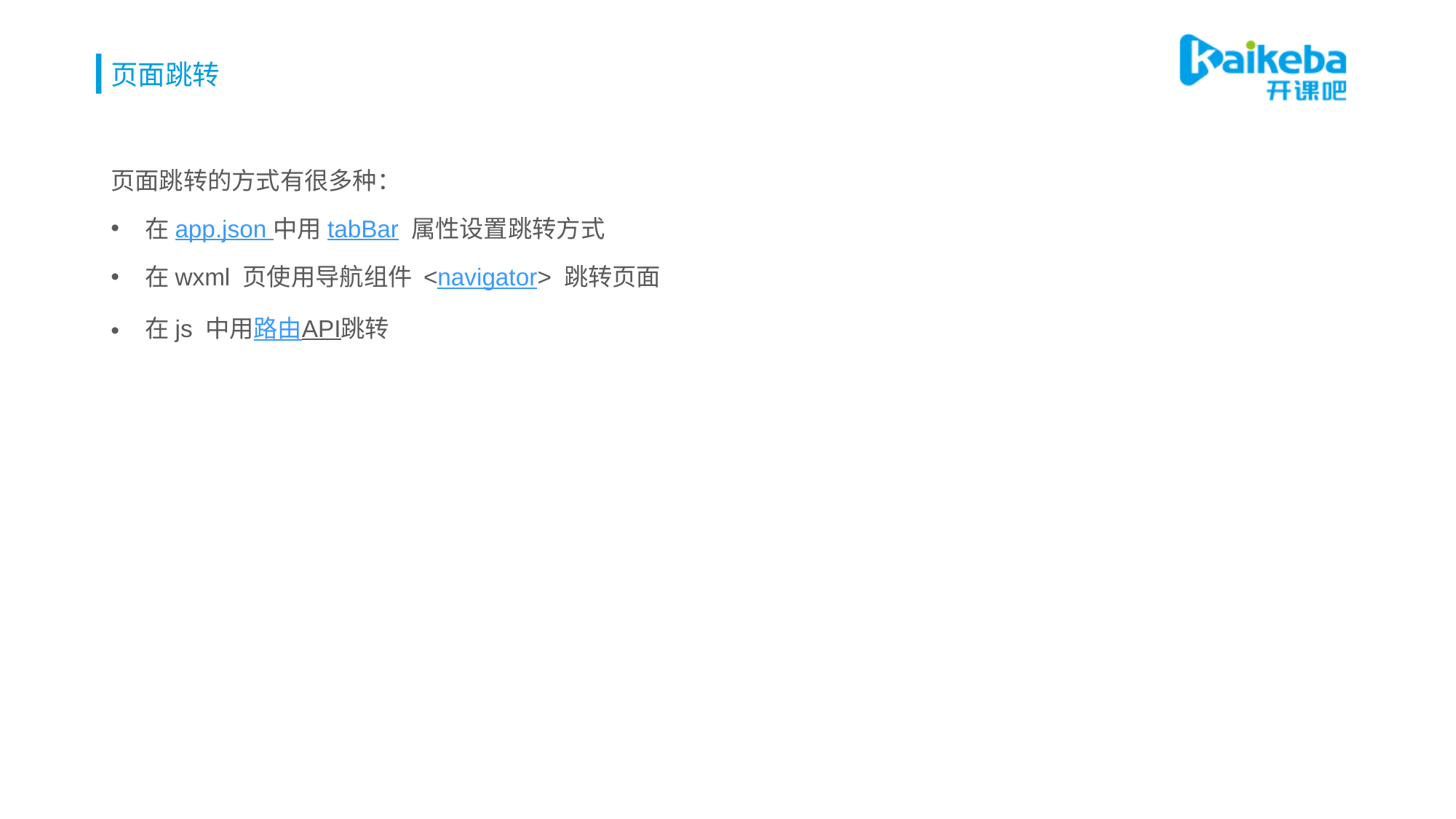

# 页面跳转
页面跳转的方式有很多种：
在app.json 中用tabBar 属性设置跳转方式
在wxml 页使用导航组件 <navigator> 跳转页面
在js 中用路由API跳转